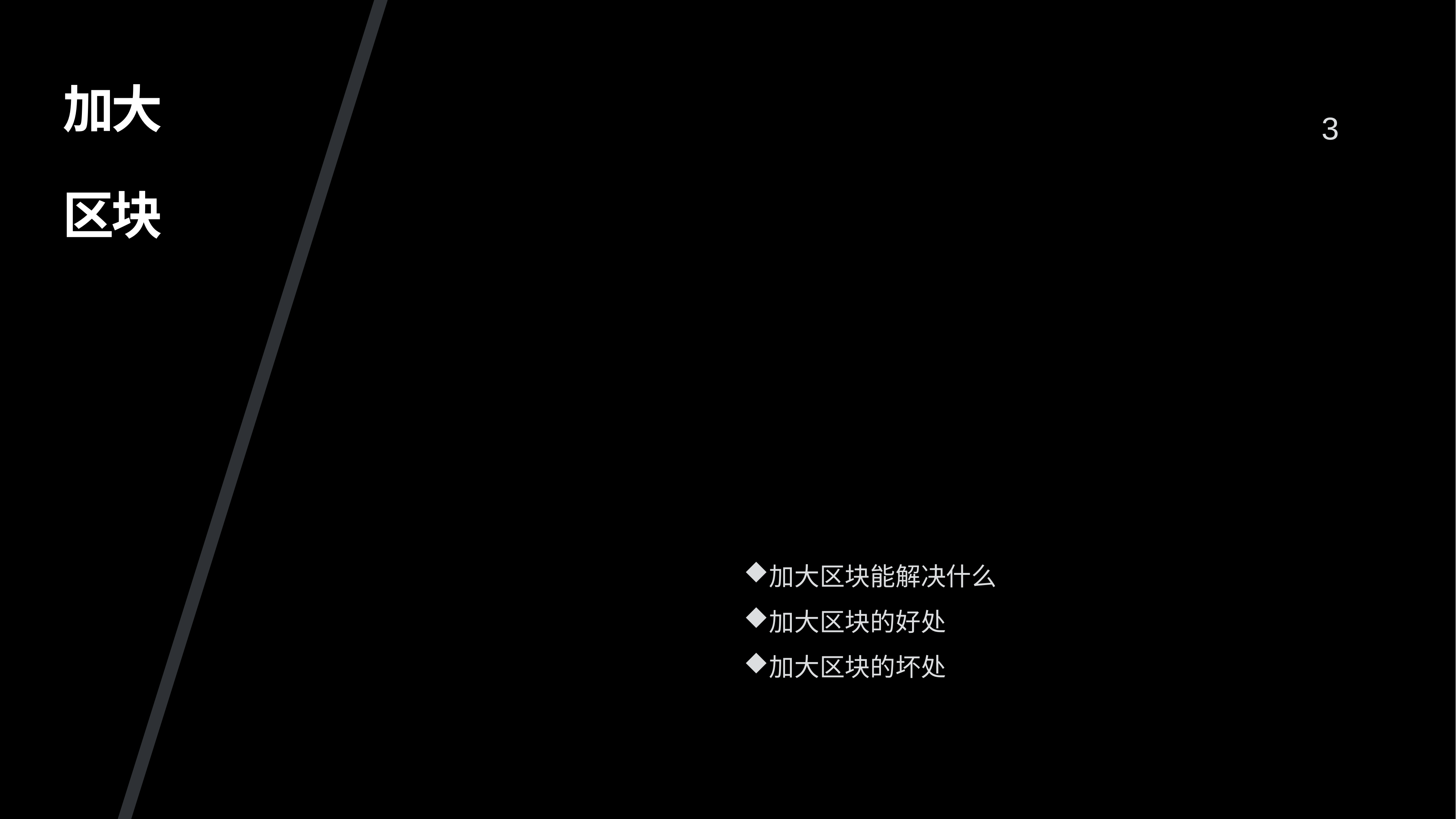

# 加大 区块
3
加大区块能解决什么
加大区块的好处
加大区块的坏处